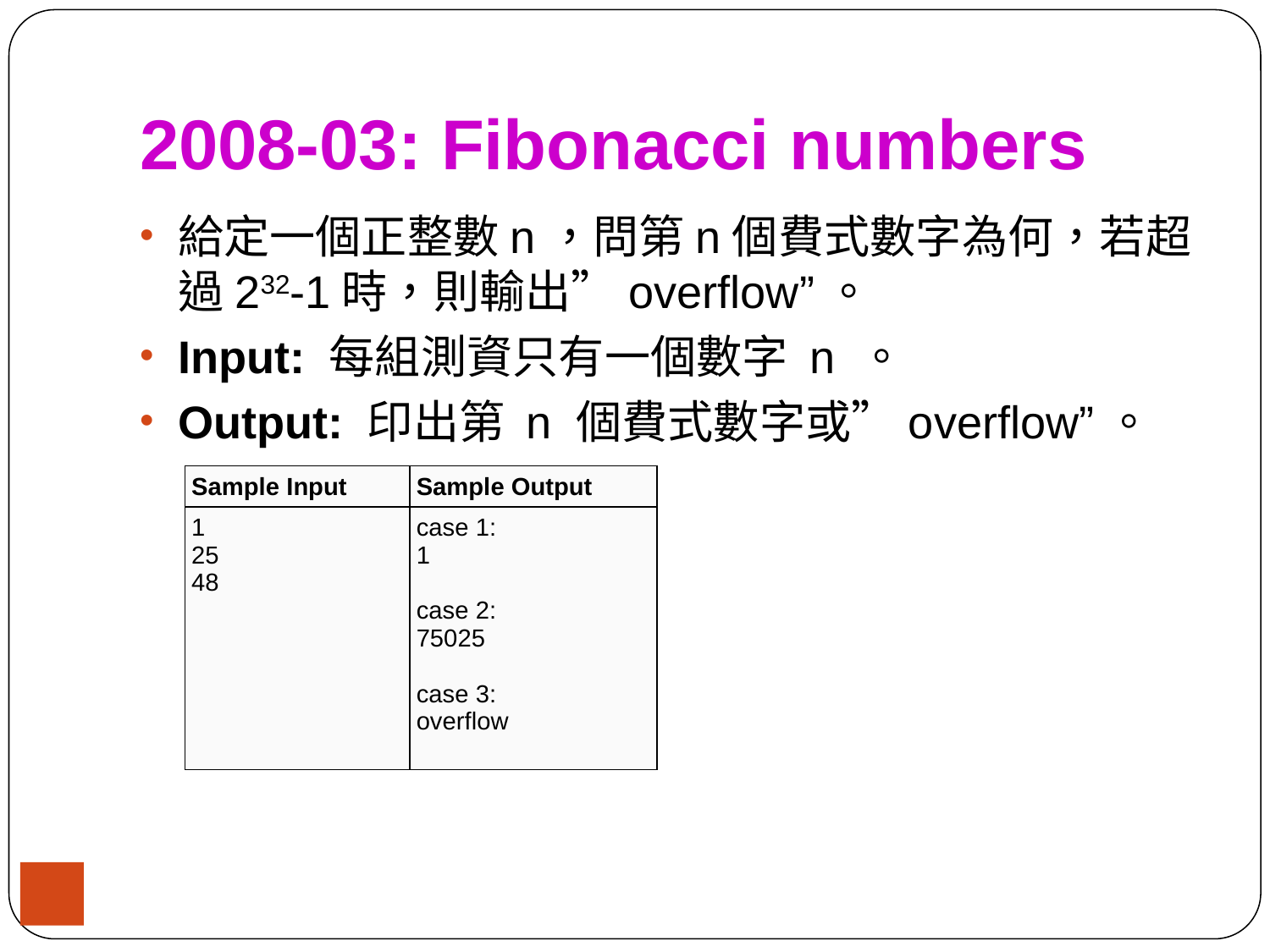

# 2008-03: Fibonacci numbers
給定一個正整數n，問第n個費式數字為何，若超過232-1時，則輸出”overflow”。
Input: 每組測資只有一個數字 n 。
Output: 印出第 n 個費式數字或”overflow”。
| Sample Input | Sample Output |
| --- | --- |
| 1 25 48 | case 1: 1 case 2: 75025 case 3: overflow |